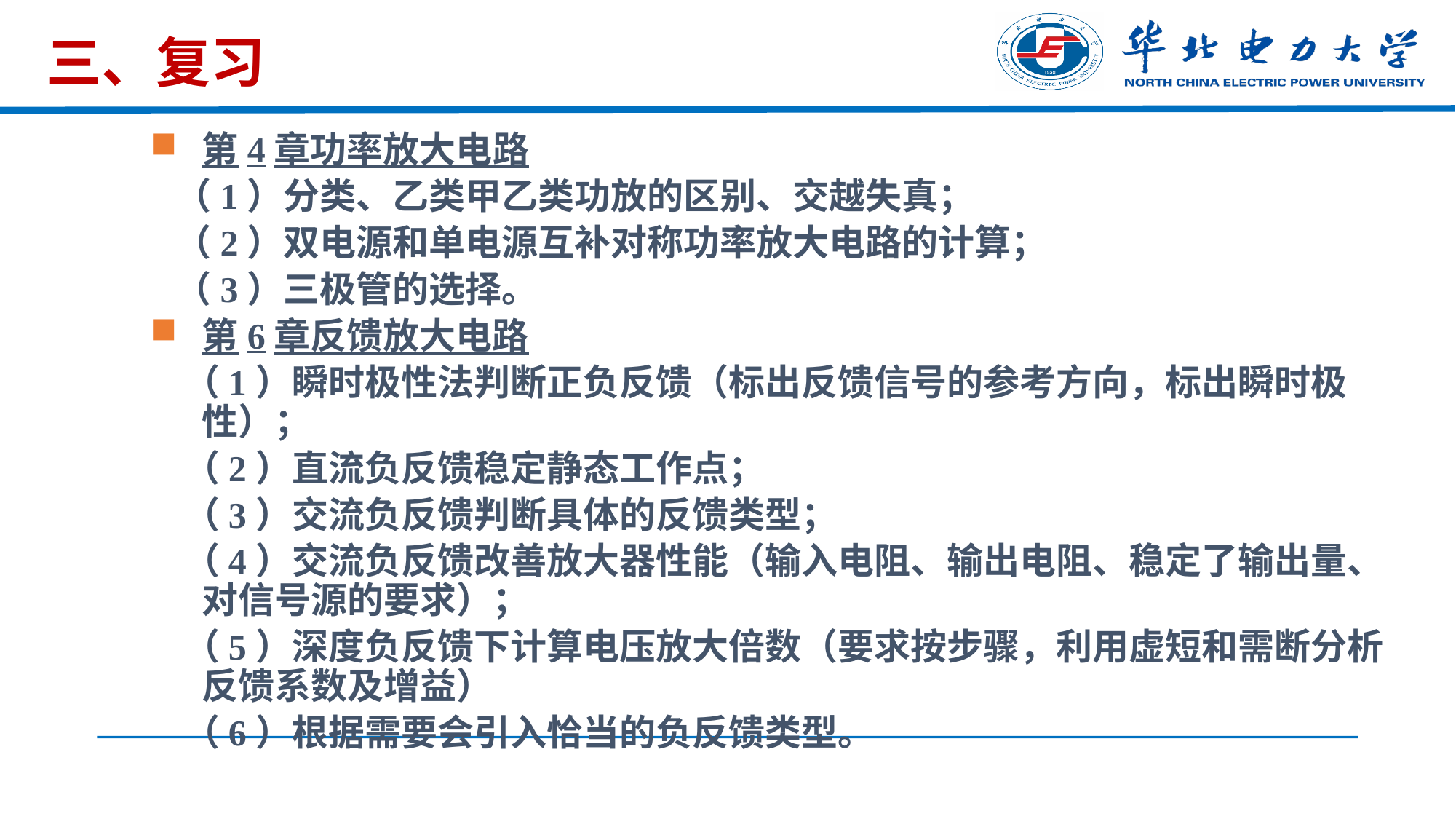

# 三、复习
第4章功率放大电路
  （1）分类、乙类甲乙类功放的区别、交越失真；
  （2）双电源和单电源互补对称功率放大电路的计算；
  （3）三极管的选择。
第6章反馈放大电路
   （1）瞬时极性法判断正负反馈（标出反馈信号的参考方向，标出瞬时极性）；
   （2）直流负反馈稳定静态工作点；
   （3）交流负反馈判断具体的反馈类型；
   （4）交流负反馈改善放大器性能（输入电阻、输出电阻、稳定了输出量、对信号源的要求）；
   （5）深度负反馈下计算电压放大倍数（要求按步骤，利用虚短和需断分析反馈系数及增益）
   （6）根据需要会引入恰当的负反馈类型。